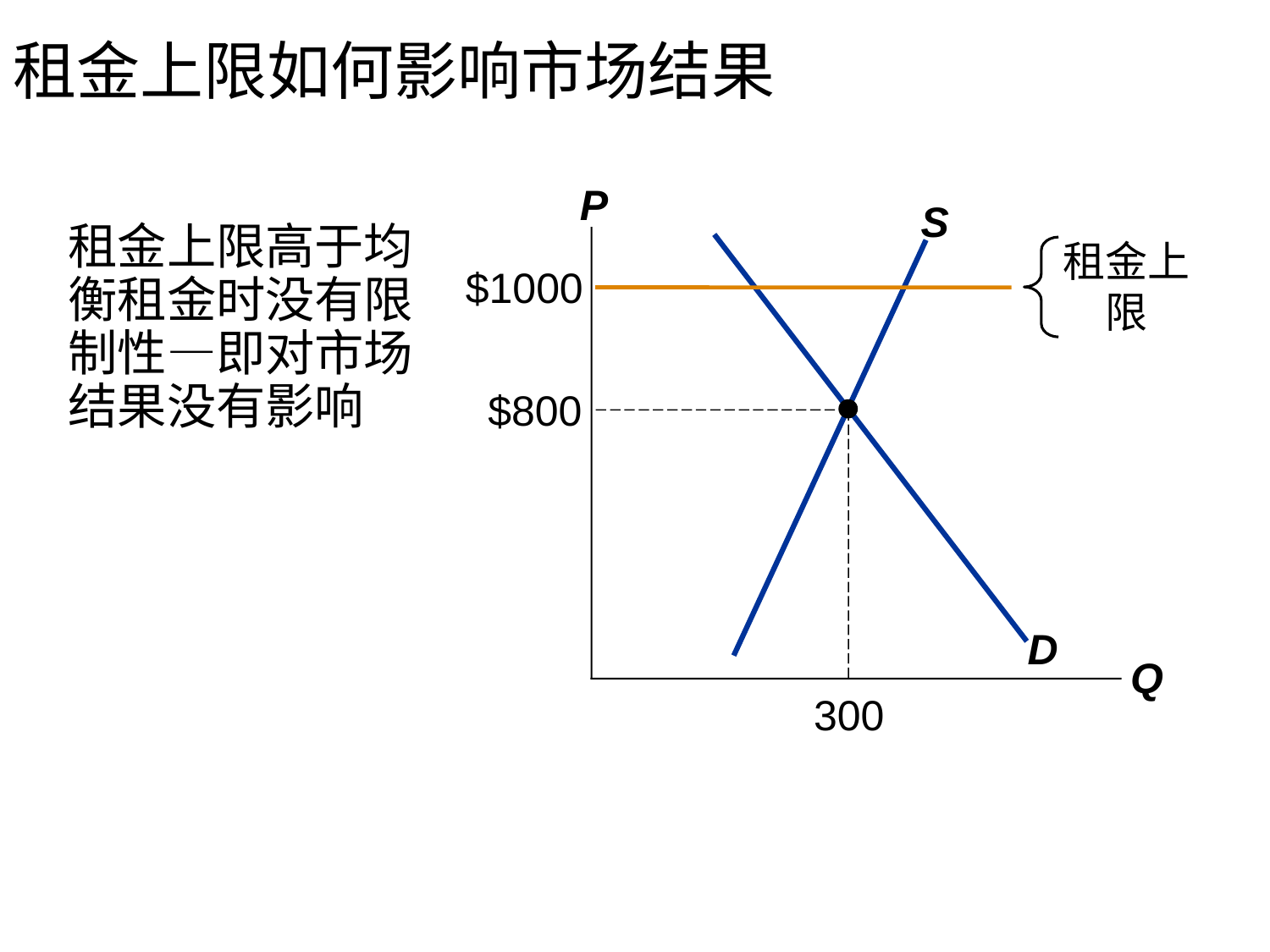

租金上限如何影响市场结果
#
P

Q
S

租金上限高于均衡租金时没有限制性—即对市场结果没有影响
租金上限

$1000

D

$800

300